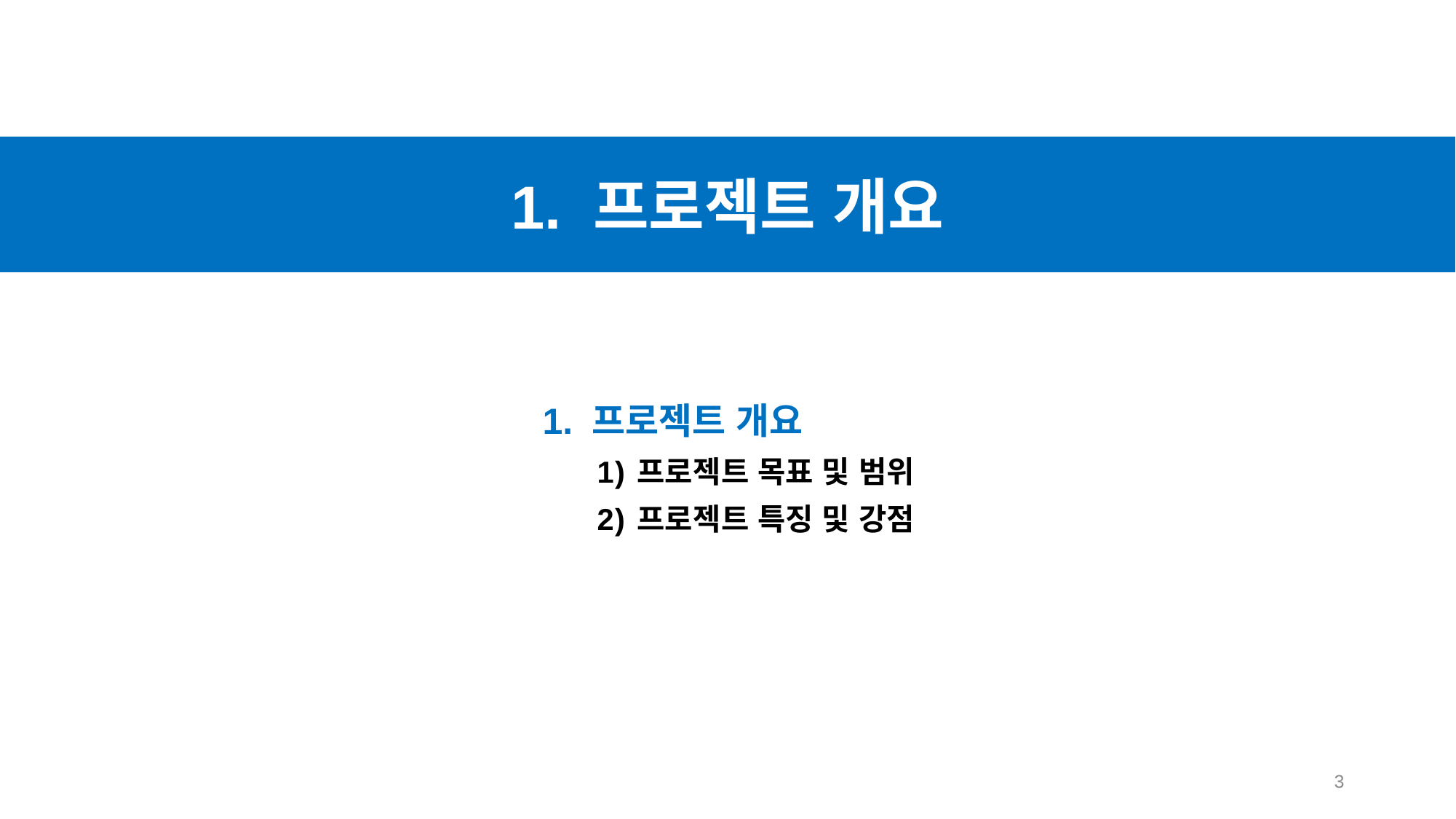

1. 프로젝트 개요
1. 프로젝트 개요
프로젝트 목표 및 범위
프로젝트 특징 및 강점
3